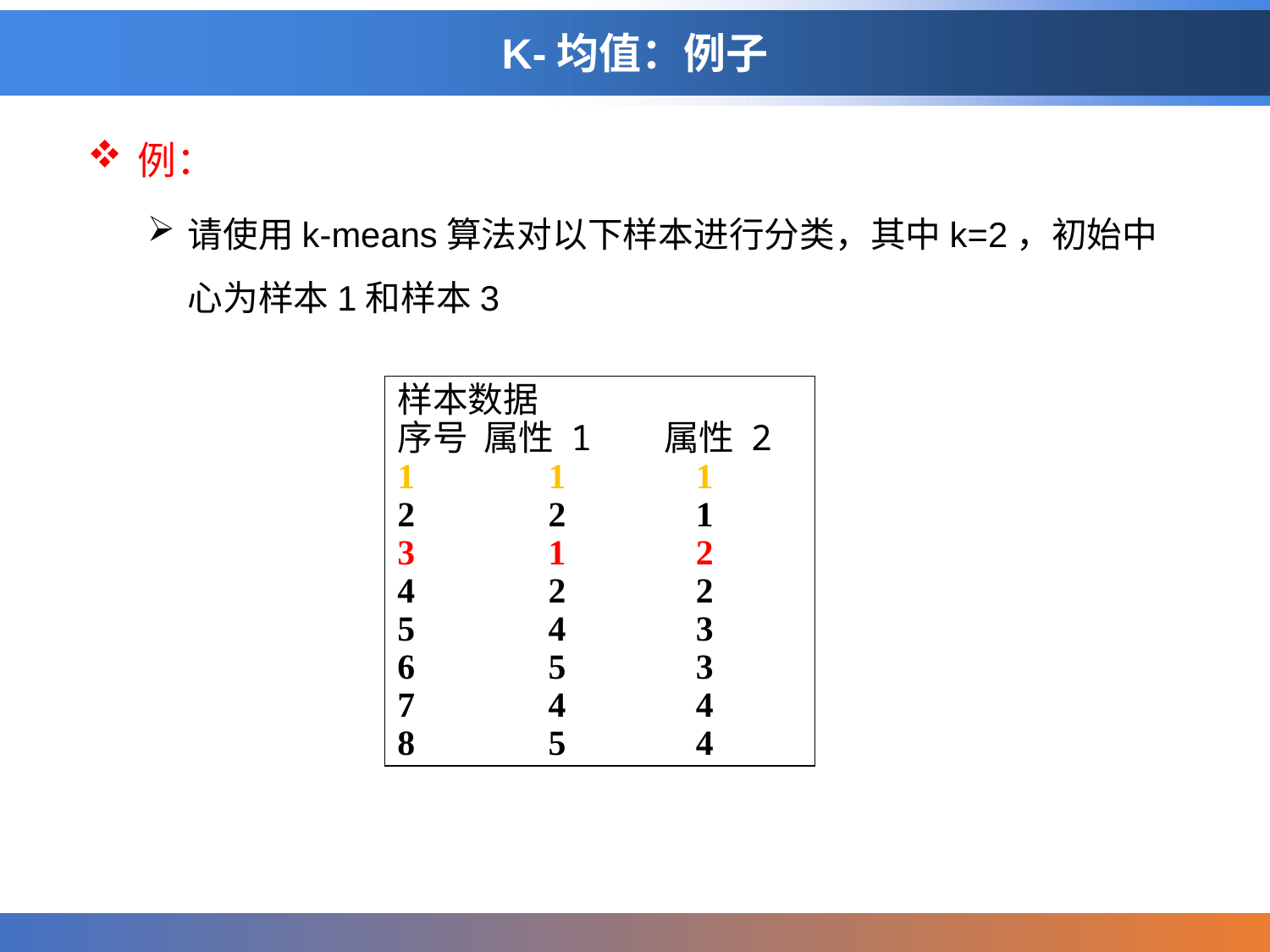

# K-均值：例子
例：
请使用k-means算法对以下样本进行分类，其中k=2，初始中心为样本1和样本3
样本数据
序号  属性 1   属性 2
1               1	     1
2               2	     1
3               1	     2
4               2	     2
5               4	     3
6               5	     3
7               4	     4
8               5	     4